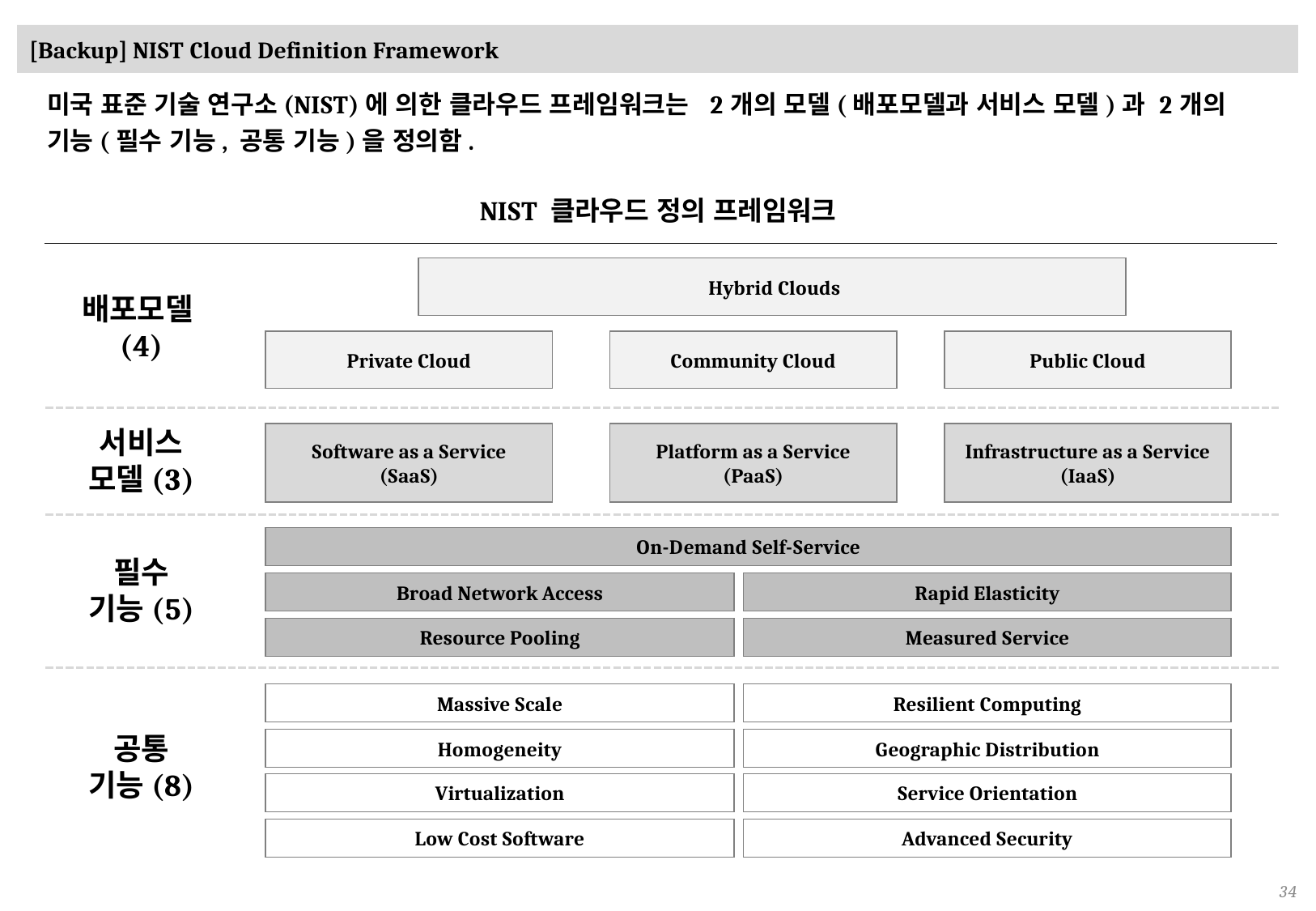

# [Backup] NIST Cloud Definition Framework
미국 표준 기술 연구소(NIST)에 의한 클라우드 프레임워크는  2개의 모델(배포모델과 서비스 모델)과 2개의 기능(필수 기능, 공통 기능)을 정의함.
NIST 클라우드 정의 프레임워크
 Hybrid Clouds
배포모델(4)
Private Cloud
Community Cloud
Public Cloud
서비스 모델(3)
Software as a Service
(SaaS)
Platform as a Service
(PaaS)
Infrastructure as a Service
(IaaS)
On-Demand Self-Service
필수 기능(5)
Broad Network Access
Rapid Elasticity
Resource Pooling
Measured Service
Massive Scale
Resilient Computing
공통
기능(8)
Homogeneity
Geographic Distribution
Virtualization
Service Orientation
Low Cost Software
Advanced Security